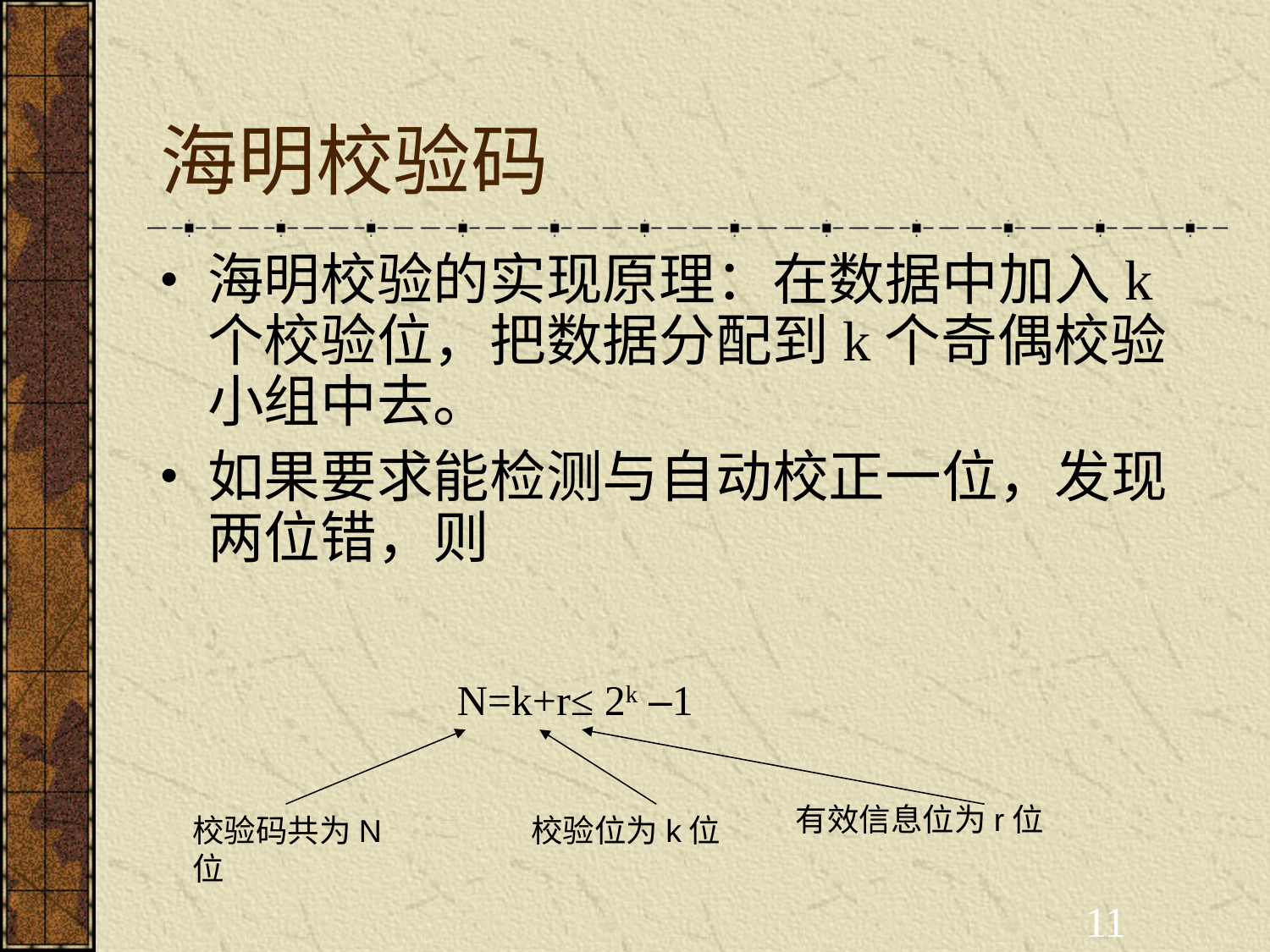

# 海明校验码
海明校验的实现原理：在数据中加入k个校验位，把数据分配到k个奇偶校验小组中去。
如果要求能检测与自动校正一位，发现两位错，则
N=k+r≤ 2k –1

有效信息位为r位
校验码共为N位
校验位为k位
11